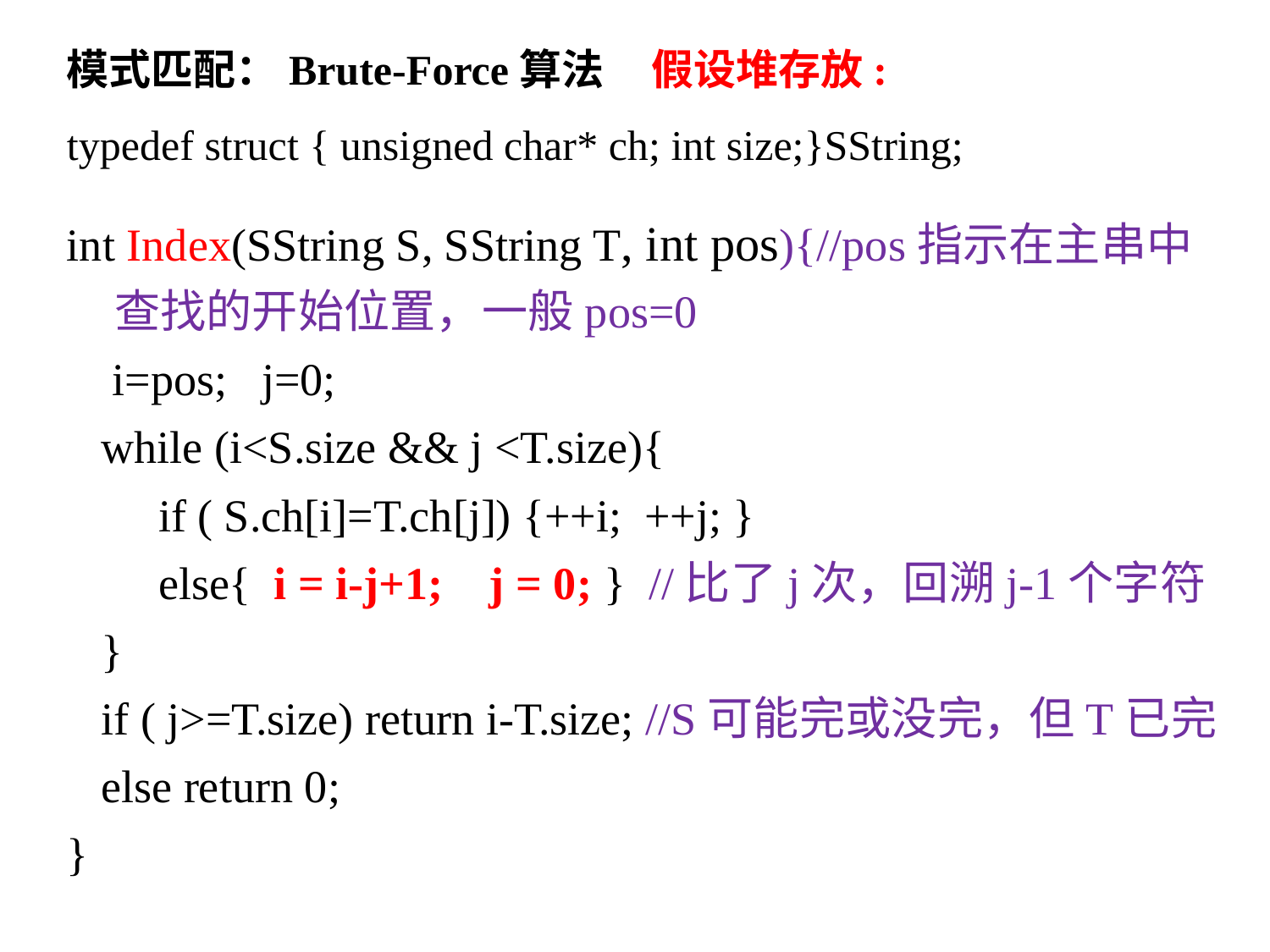

模式匹配：Brute-Force算法     假设堆存放:
typedef struct { unsigned char* ch; int size;}SString;
int Index(SString S, SString T, int pos){//pos指示在主串中查找的开始位置，一般pos=0
    i=pos;   j=0;
   while (i<S.size && j <T.size){
        if ( S.ch[i]=T.ch[j]) {++i;  ++j; }
        else{  i = i-j+1;    j = 0; }  //比了j次，回溯j-1个字符
   }
   if ( j>=T.size) return i-T.size; //S可能完或没完，但T已完
   else return 0;
}